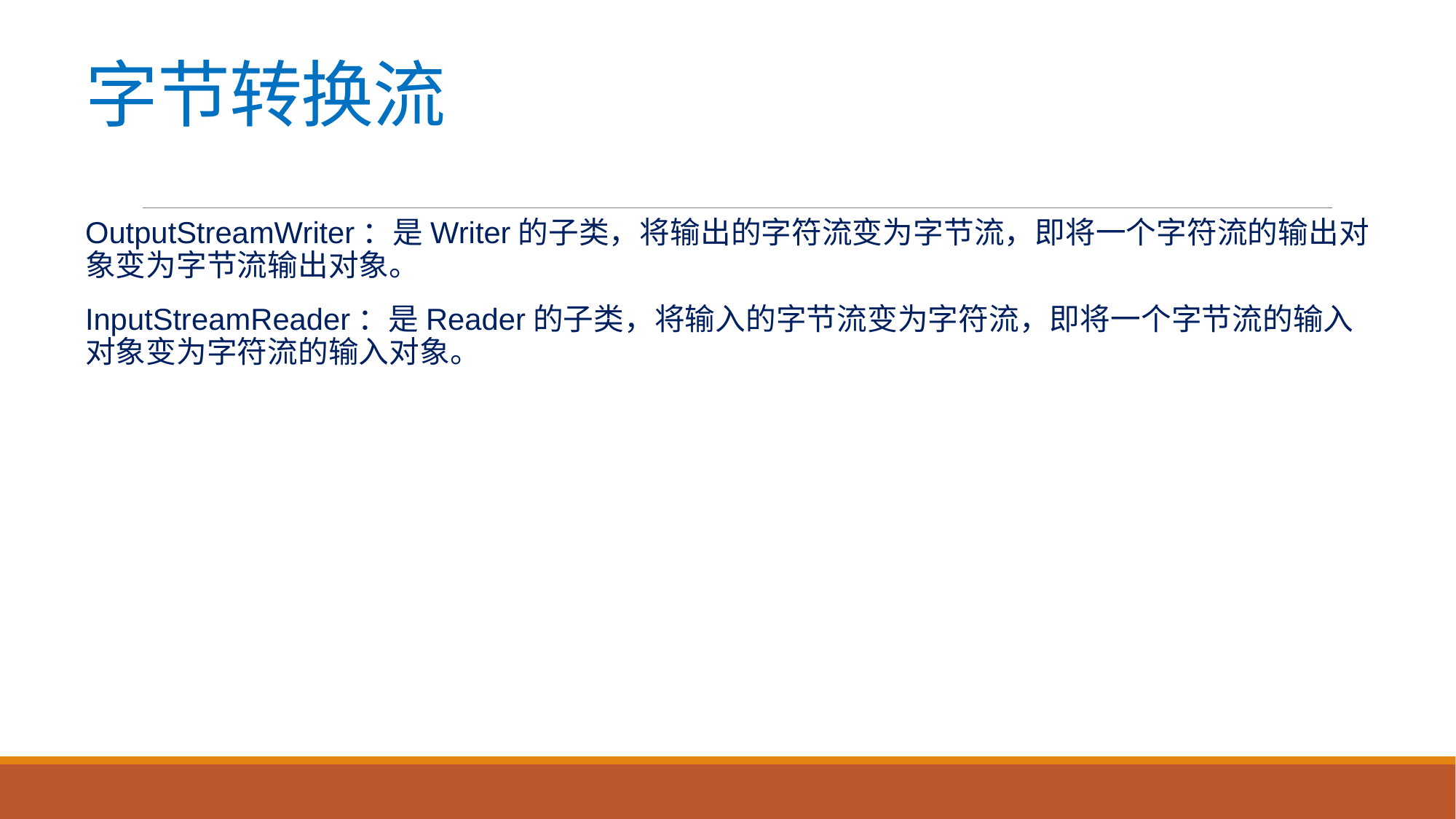

# 字节转换流
OutputStreamWriter：是Writer的子类，将输出的字符流变为字节流，即将一个字符流的输出对象变为字节流输出对象。
InputStreamReader：是Reader的子类，将输入的字节流变为字符流，即将一个字节流的输入对象变为字符流的输入对象。